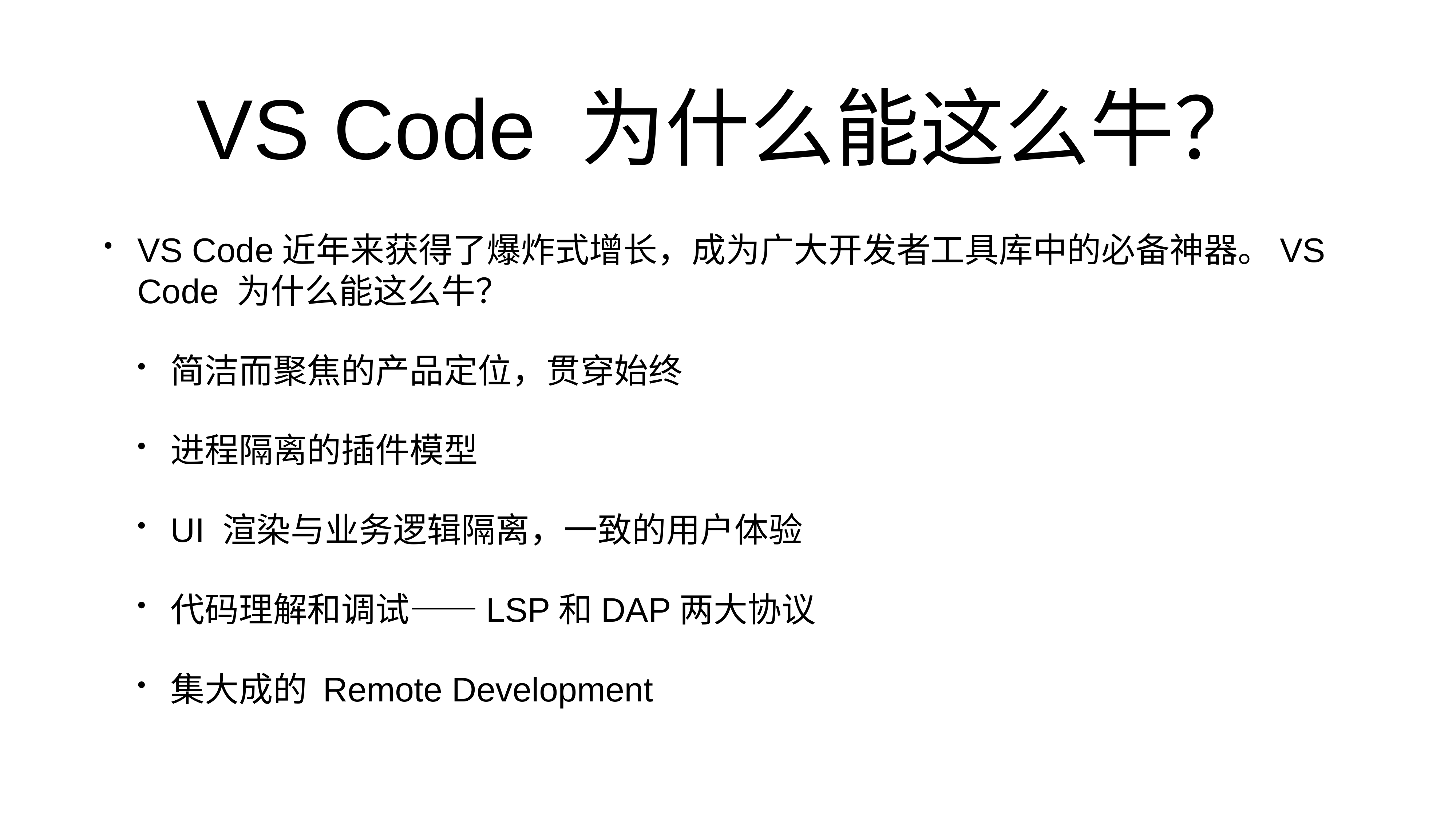

# VS Code 为什么能这么牛？
VS Code近年来获得了爆炸式增长，成为广大开发者工具库中的必备神器。VS Code 为什么能这么牛？
简洁而聚焦的产品定位，贯穿始终
进程隔离的插件模型
UI 渲染与业务逻辑隔离，一致的用户体验
代码理解和调试——LSP和DAP两大协议
集大成的 Remote Development